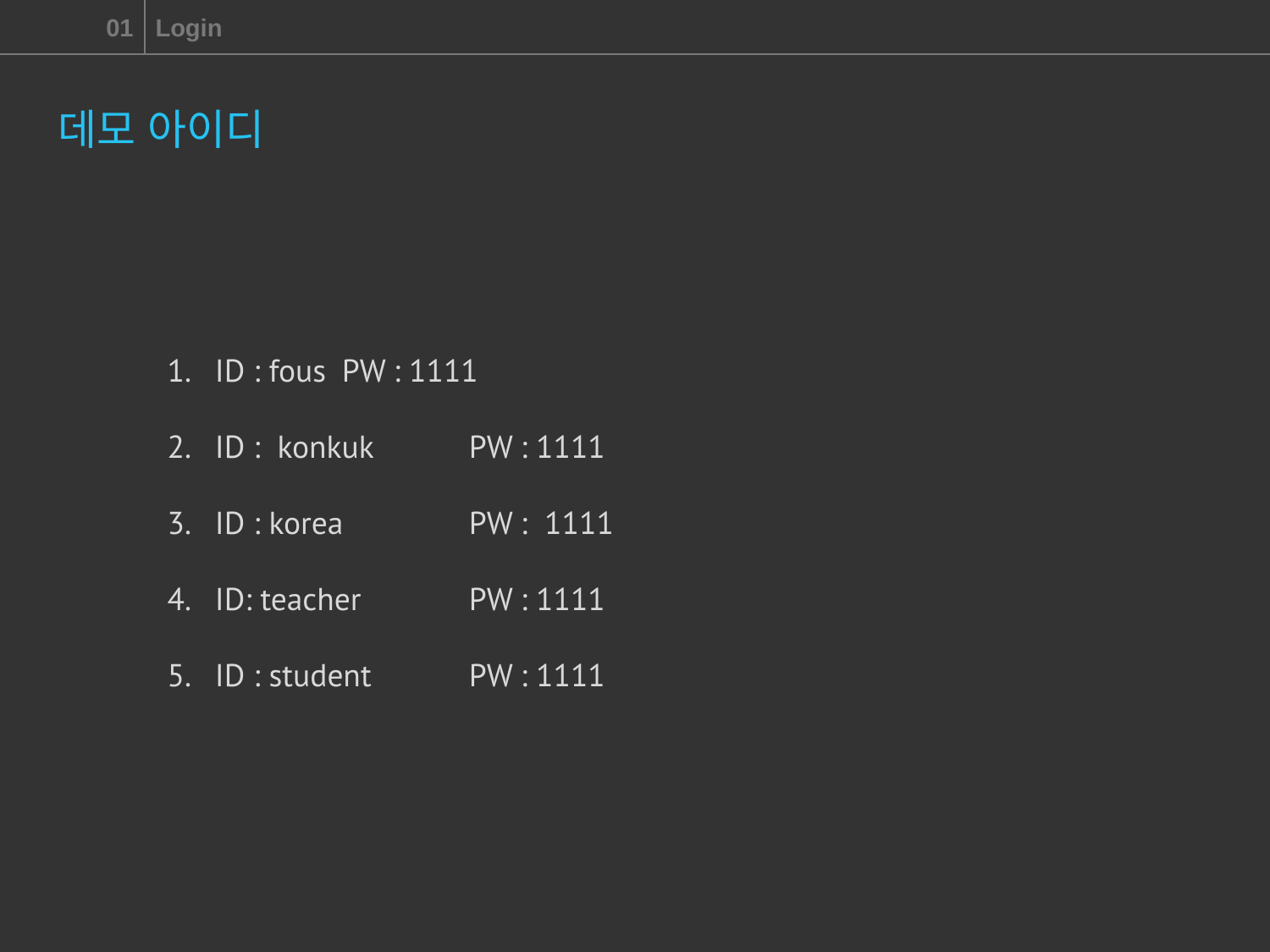

데모 아이디
ID : fous 	PW : 1111
ID :  konkuk	PW : 1111
ID : korea	PW :  1111
ID: teacher 	PW : 1111
ID : student 	PW : 1111